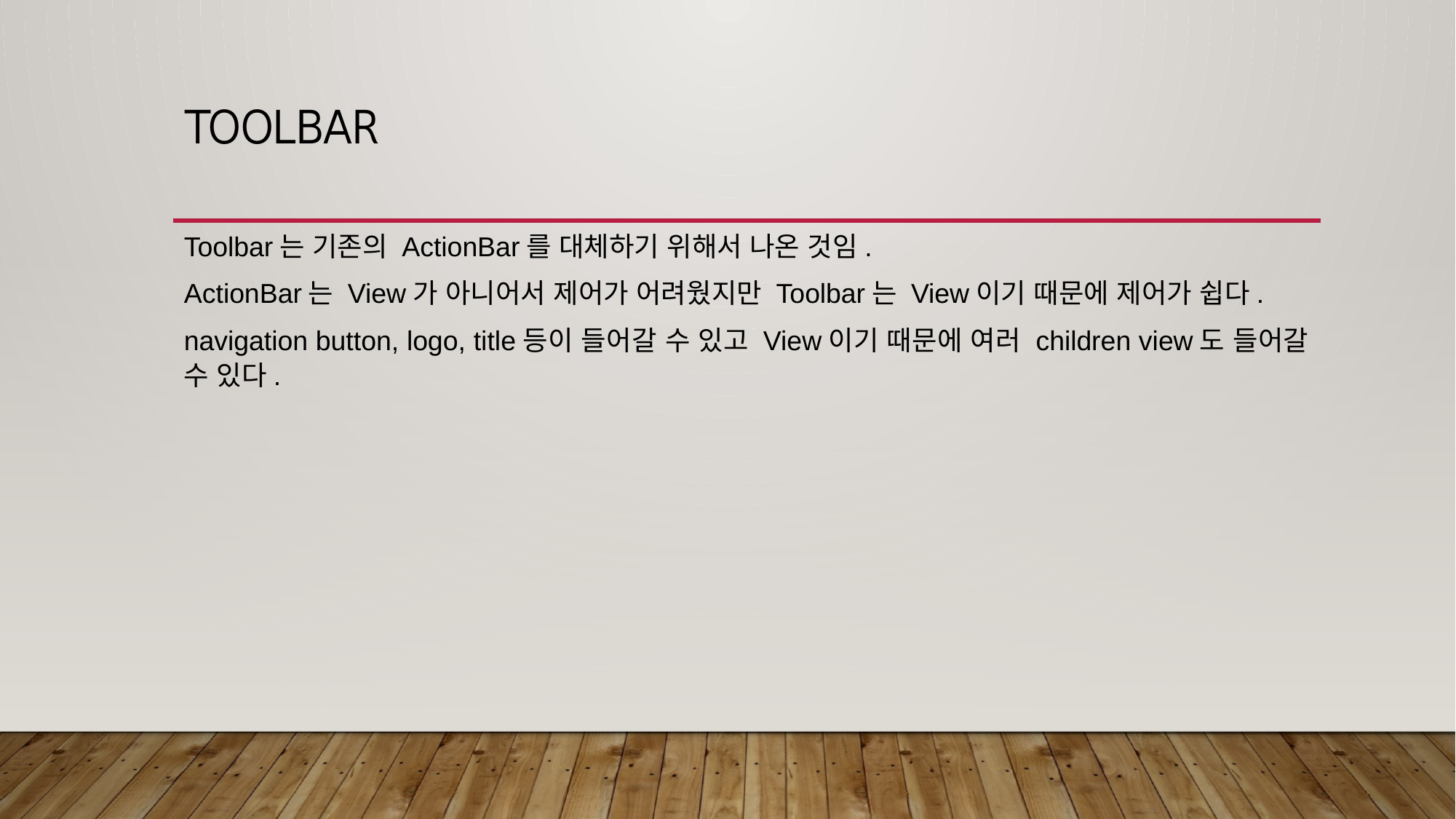

# toolbar
Toolbar는 기존의 ActionBar를 대체하기 위해서 나온 것임.
ActionBar는 View가 아니어서 제어가 어려웠지만 Toolbar는 View이기 때문에 제어가 쉽다.
navigation button, logo, title등이 들어갈 수 있고 View이기 때문에 여러 children view도 들어갈 수 있다.